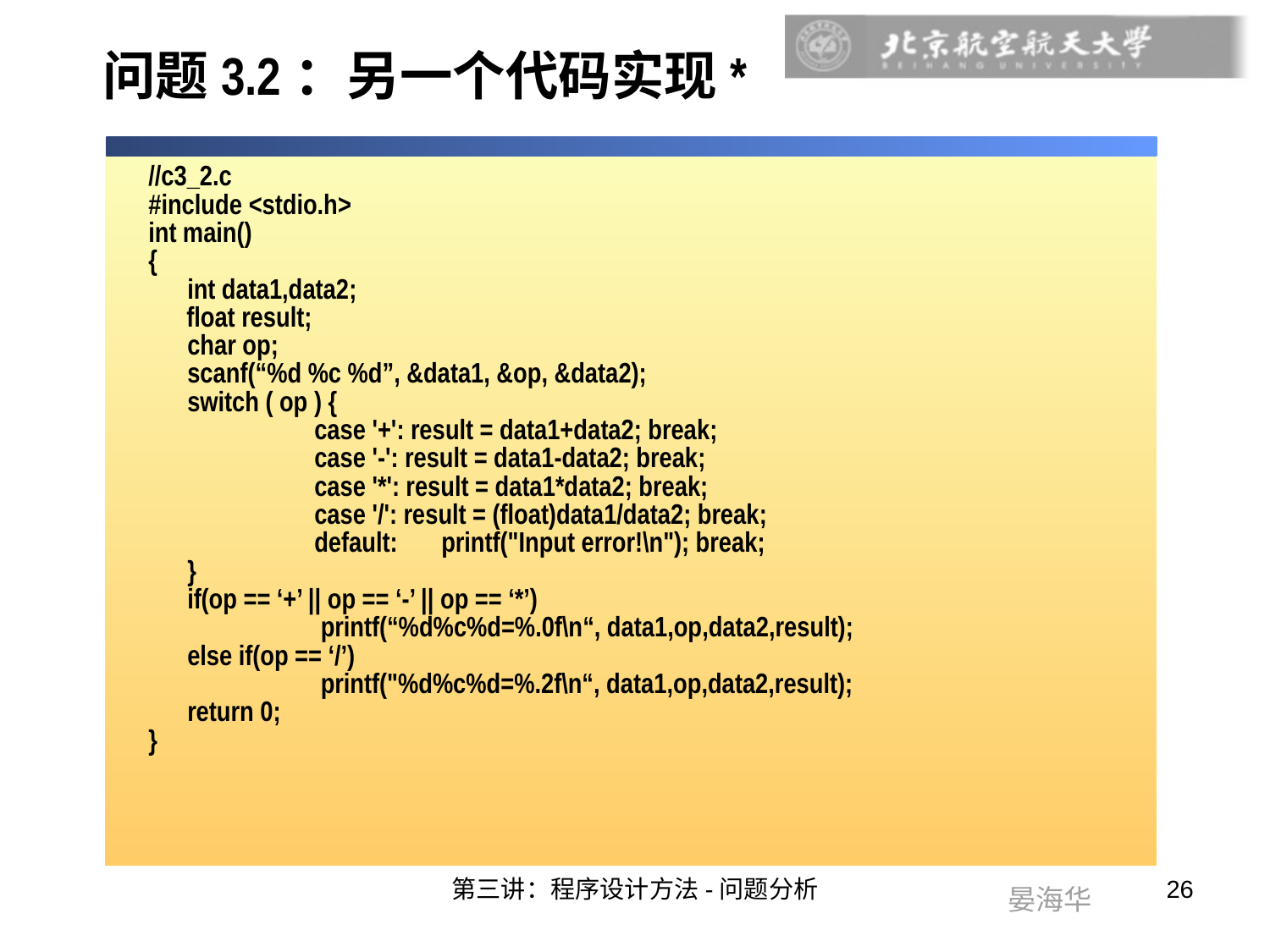

# 问题3.2：另一个代码实现*
//c3_2.c
#include <stdio.h>
int main()
{
	int data1,data2;
      float result;
	char op;
	scanf(“%d %c %d”, &data1, &op, &data2);
	switch ( op ) {
		case '+': result = data1+data2; break;
		case '-': result = data1-data2; break;
		case '*': result = data1*data2; break;
		case '/': result = (float)data1/data2; break;
		default:	printf("Input error!\n"); break;
	}
	if(op == ‘+’ || op == ‘-’ || op == ‘*’)
		 printf(“%d%c%d=%.0f\n“, data1,op,data2,result);
	else if(op == ‘/’)
		 printf("%d%c%d=%.2f\n“, data1,op,data2,result);
	return 0;
}
第三讲：程序设计方法-问题分析
26